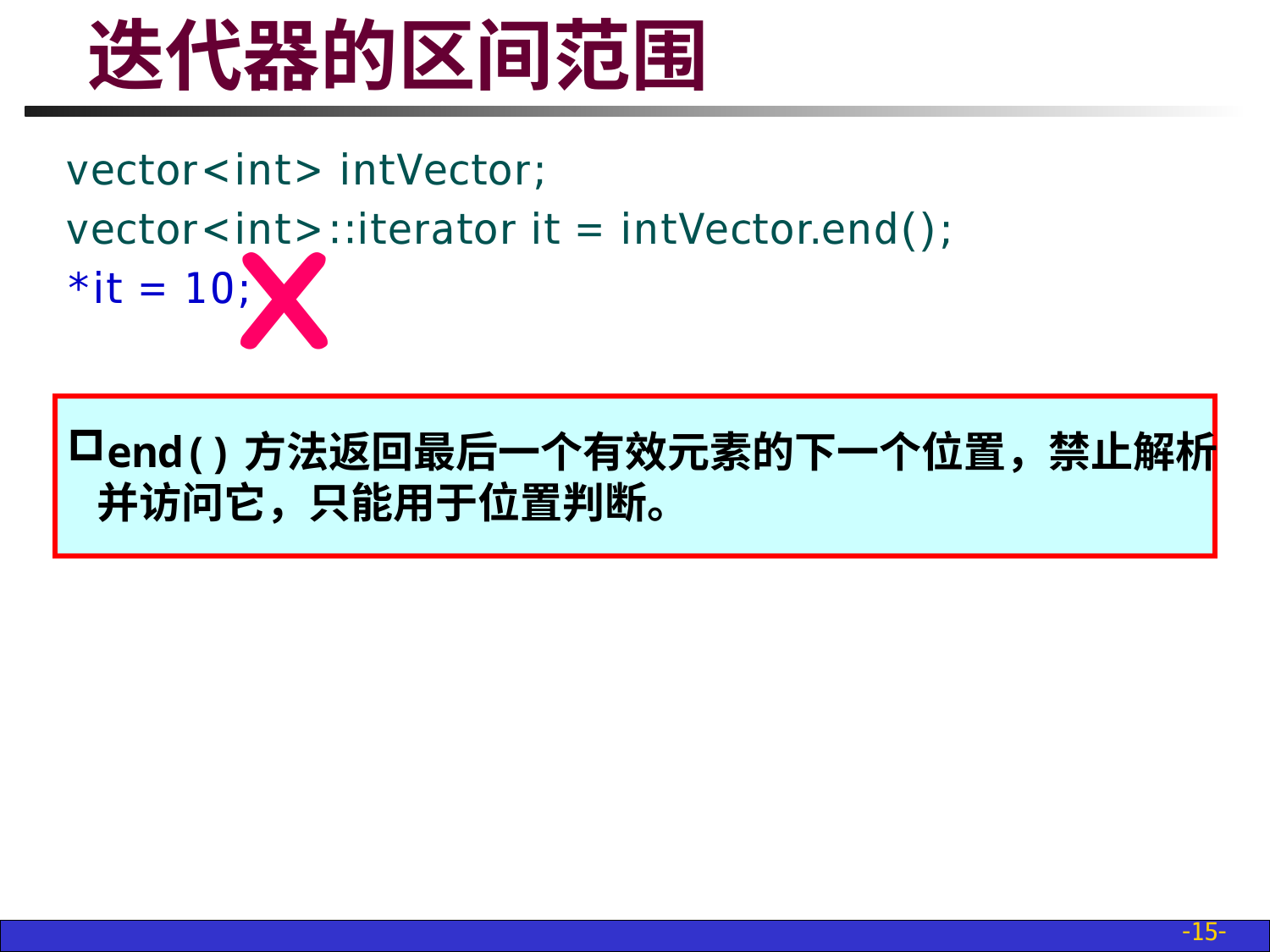

# 迭代器的区间范围
vector<int> intVector;
vector<int>::iterator it = intVector.end();
*it = 10;
X
end()方法返回最后一个有效元素的下一个位置，禁止解析
  并访问它，只能用于位置判断。
-15-